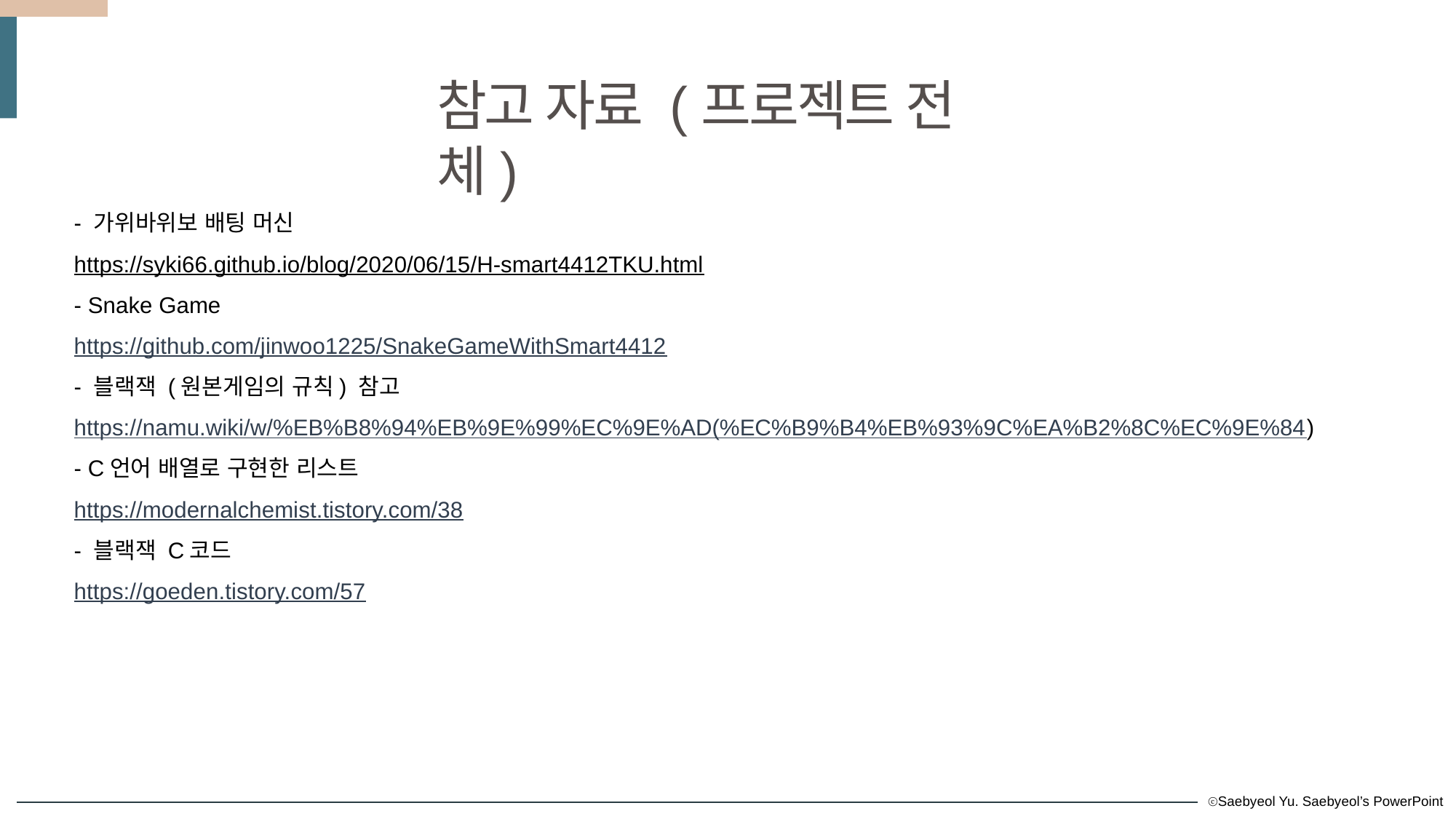

참고 자료 (프로젝트 전체)

- 가위바위보 배팅 머신
https://syki66.github.io/blog/2020/06/15/H-smart4412TKU.html
- Snake Game
https://github.com/jinwoo1225/SnakeGameWithSmart4412
- 블랙잭 (원본게임의 규칙) 참고https://namu.wiki/w/%EB%B8%94%EB%9E%99%EC%9E%AD(%EC%B9%B4%EB%93%9C%EA%B2%8C%EC%9E%84)
- C언어 배열로 구현한 리스트
https://modernalchemist.tistory.com/38
- 블랙잭 C코드
https://goeden.tistory.com/57